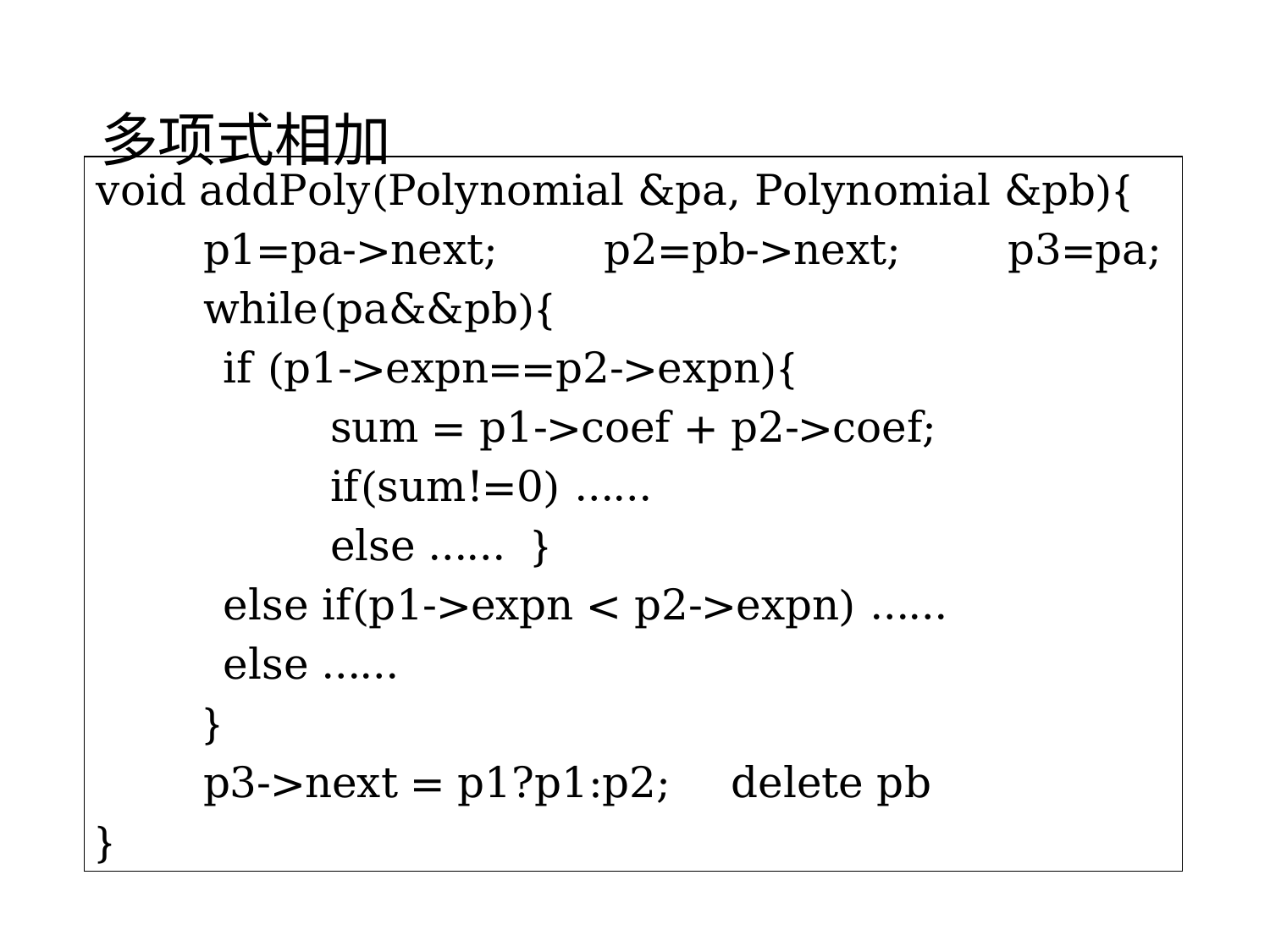

# 多项式相加
void addPoly(Polynomial &pa, Polynomial &pb){
        p1=pa->next; 	p2=pb->next;        p3=pa;
        while(pa&&pb){
	if (p1->expn==p2->expn){
	        sum = p1->coef + p2->coef;
	        if(sum!=0) ……
	        else ……  }
	else if(p1->expn < p2->expn) ……
	else ……
        }
        p3->next = p1?p1:p2; 	delete pb
}